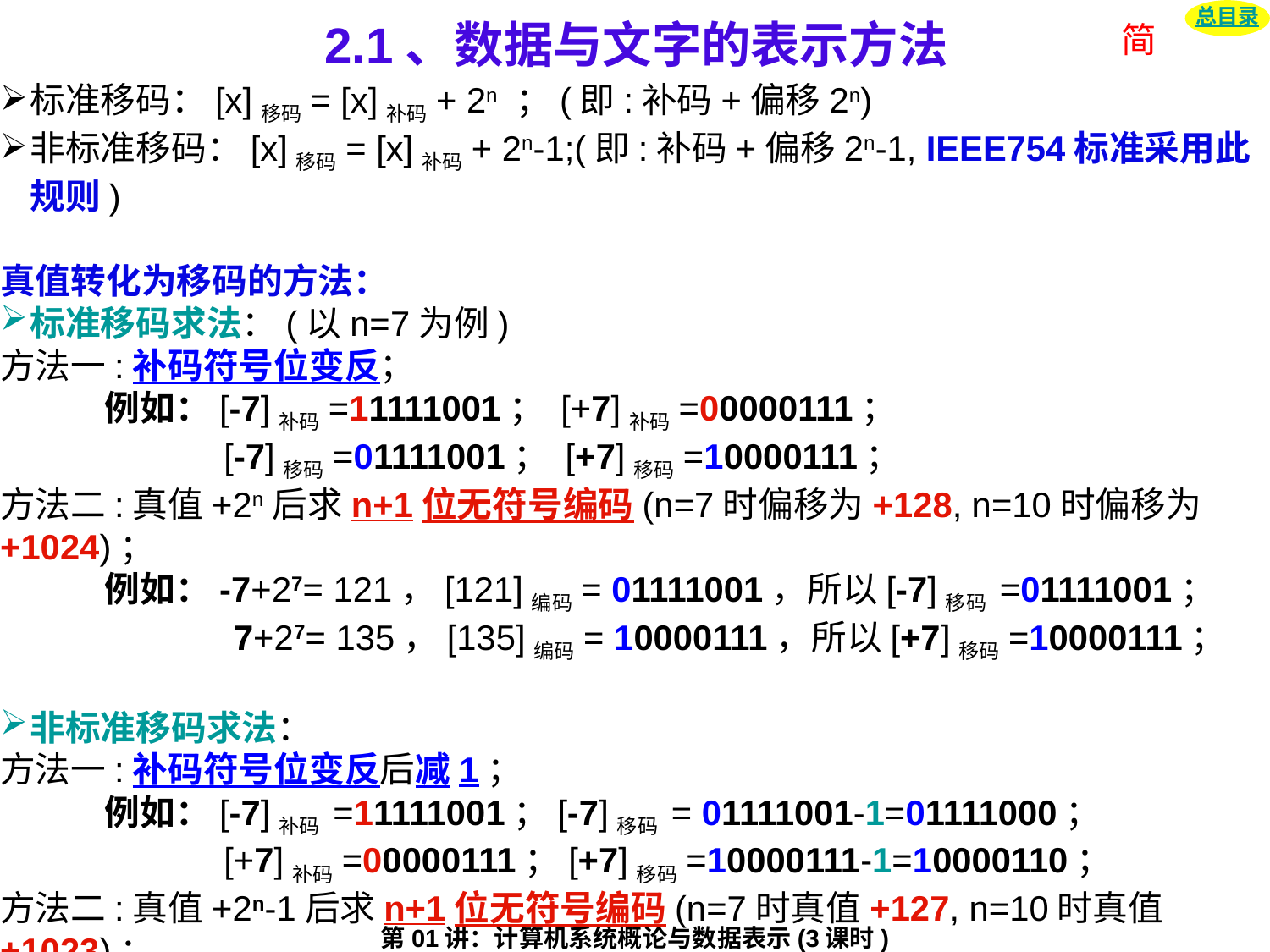

# 2.1、数据与文字的表示方法
总目录
简
标准移码：[x]移码= [x]补码+ 2n ；(即:补码+偏移2n)
非标准移码：[x]移码= [x]补码+ 2n-1;(即:补码+偏移2n-1, IEEE754标准采用此规则)

真值转化为移码的方法：
标准移码求法：(以n=7为例)
方法一:补码符号位变反；
            例如：[-7]补码=11111001； [+7]补码=00000111；
                       [-7]移码=01111001； [+7]移码=10000111；
方法二:真值+2n后求n+1位无符号编码(n=7时偏移为+128, n=10时偏移为+1024)；
            例如：-7+27= 121，[121]编码= 01111001，所以[-7]移码 =01111001；
                        7+27= 135，[135]编码= 10000111，所以[+7]移码=10000111；

非标准移码求法：
方法一:补码符号位变反后减1；
            例如：[-7]补码 =11111001；[-7]移码 = 01111001-1=01111000；
                       [+7]补码=00000111；[+7]移码=10000111-1=10000110；
方法二:真值+2n-1后求n+1位无符号编码(n=7时真值+127, n=10时真值+1023)；
            例如：-7+27-1= 120，[120]编码= 01111000，所以[-7]移码 =01111000；
                        7+27-1= 134，[134]编码= 10000110，所以[+7]移码=10000110；
第01讲：计算机系统概论与数据表示(3课时)